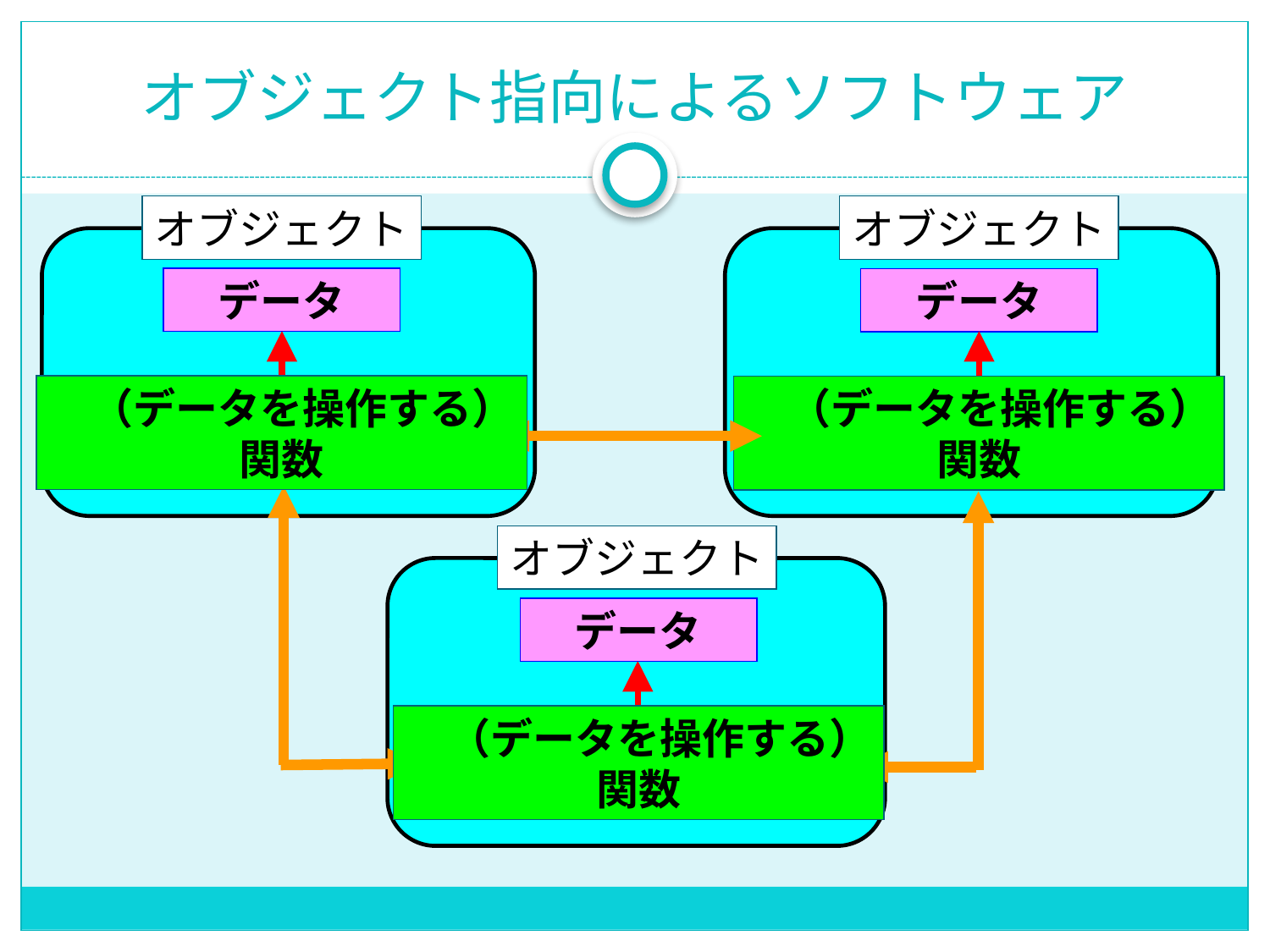

# オブジェクト指向によるソフトウェア
オブジェクト
オブジェクト

　データ
　データ
　（データを操作する）
関数
　（データを操作する）
関数
オブジェクト

　データ
　（データを操作する）
関数